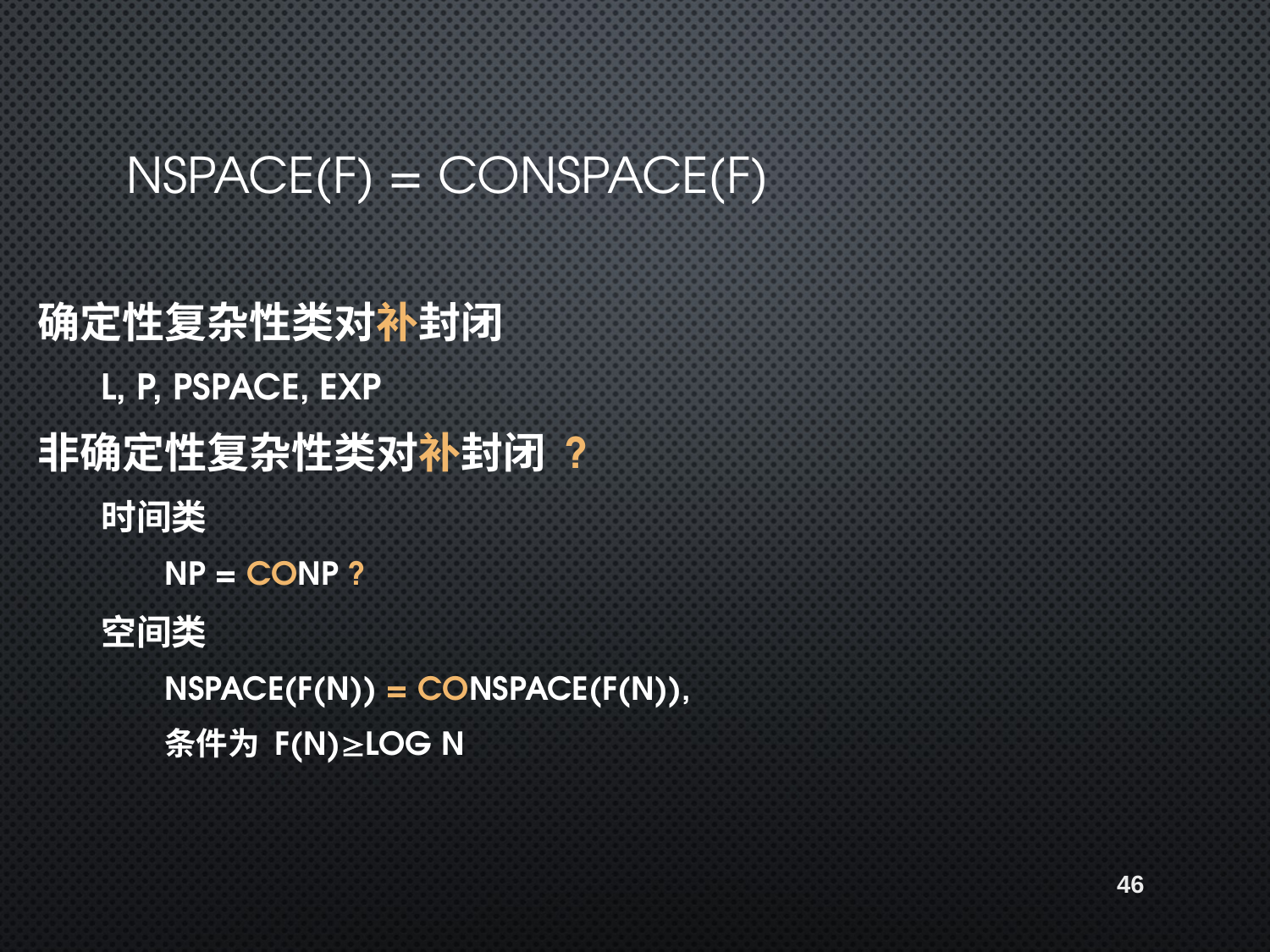

# NSPACE(f) = coNSPACE(f)
确定性复杂性类对补封闭
L, P, PSPACE, EXP
非确定性复杂性类对补封闭 ?
时间类
NP = coNP ?
空间类
NSPACE(f(n)) = coNSPACE(f(n)),
条件为 f(n)≥log n
46